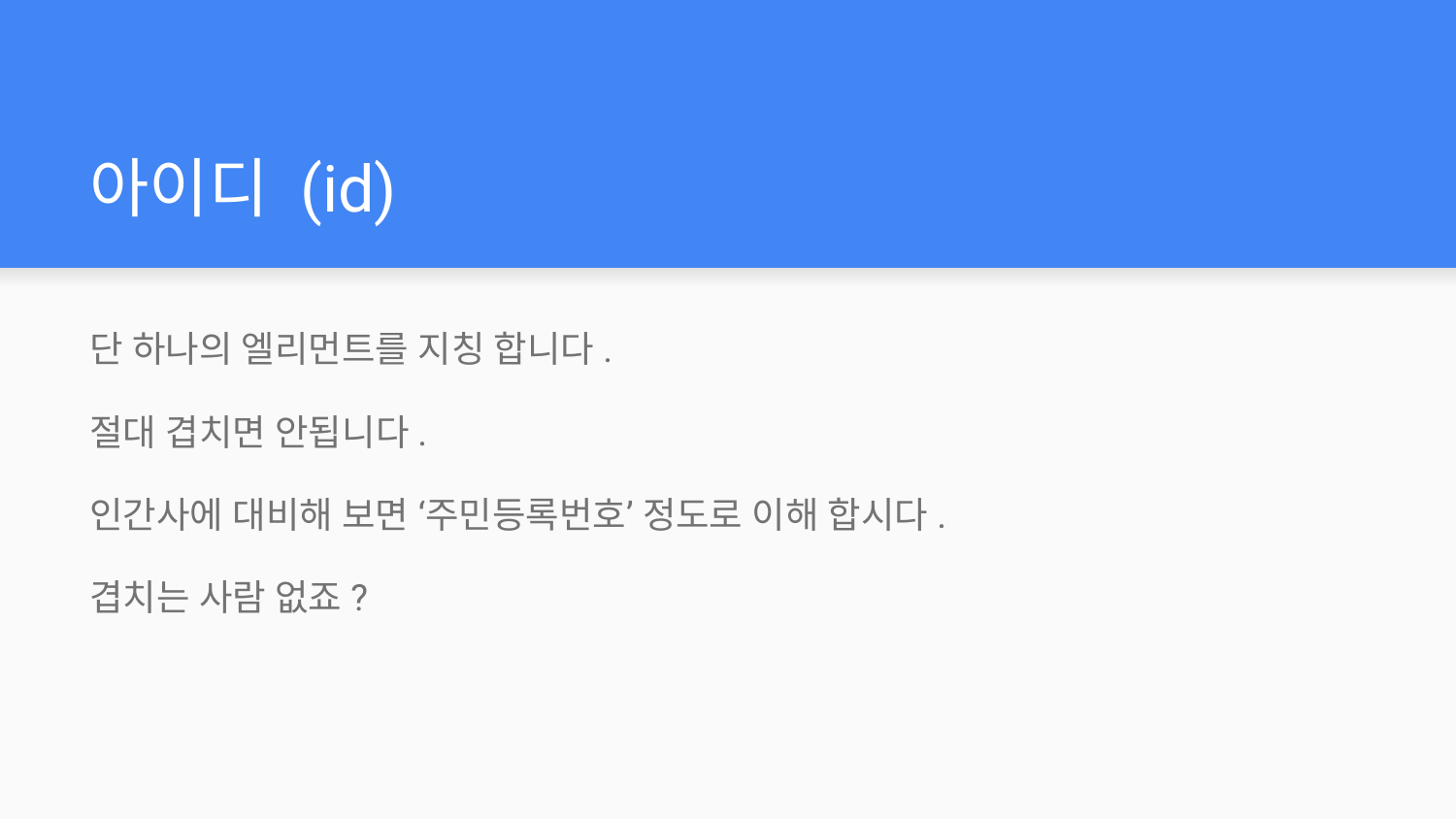

# 아이디 (id)
단 하나의 엘리먼트를 지칭 합니다.
절대 겹치면 안됩니다.
인간사에 대비해 보면 ‘주민등록번호’ 정도로 이해 합시다.
겹치는 사람 없죠?